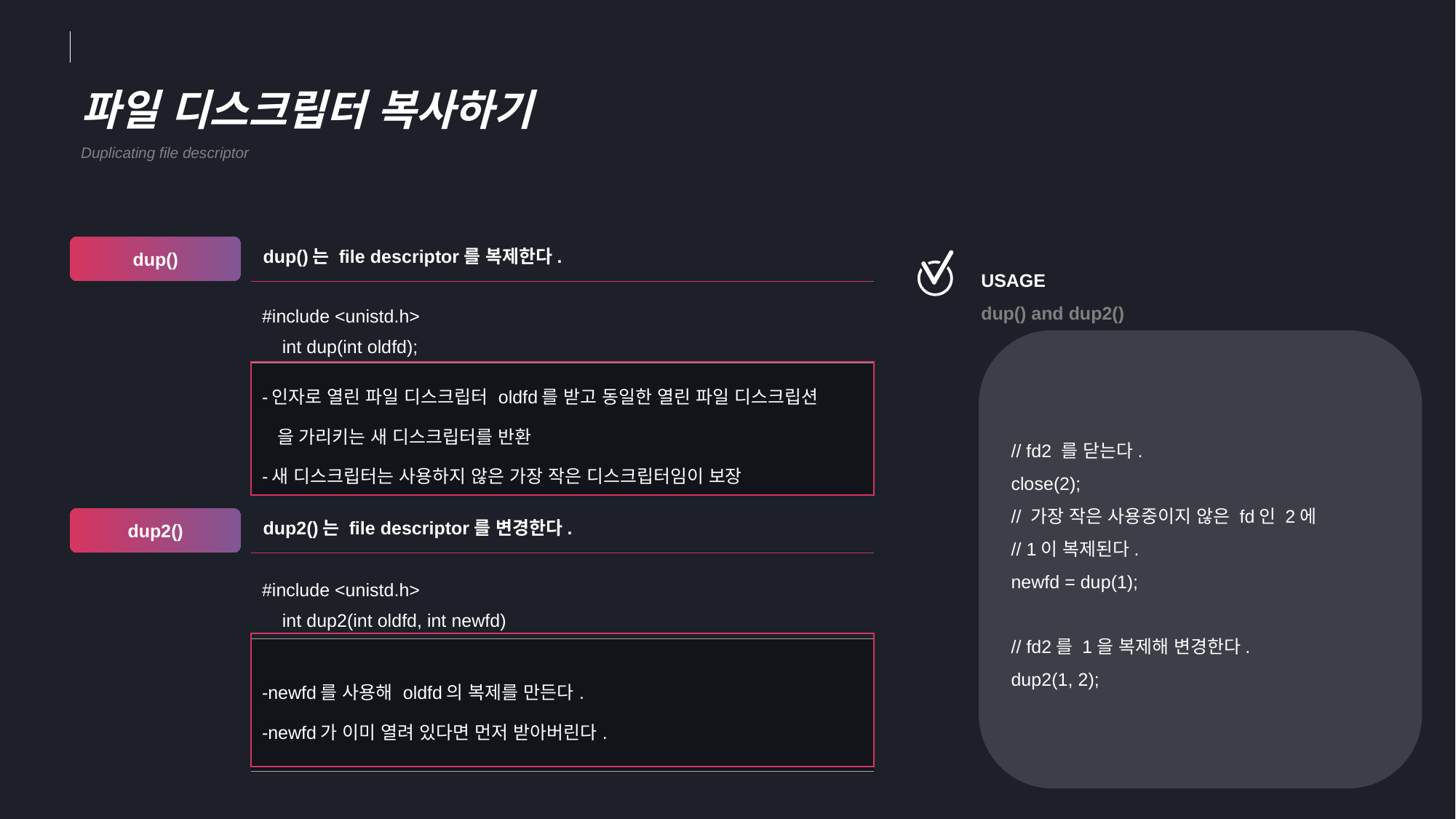

파일 디스크립터 복사하기
Duplicating file descriptor
dup()
dup()는 file descriptor를 복제한다.

USAGE
dup() and dup2()
| #include <unistd.h> int dup(int oldfd); |
| --- |
| -인자로 열린 파일 디스크립터 oldfd를 받고 동일한 열린 파일 디스크립션 을 가리키는 새 디스크립터를 반환 -새 디스크립터는 사용하지 않은 가장 작은 디스크립터임이 보장 |
// fd2 를 닫는다.
close(2);
// 가장 작은 사용중이지 않은 fd인 2에
// 1이 복제된다.
newfd = dup(1);

// fd2를 1을 복제해 변경한다.
dup2(1, 2);

dup2()
dup2()는 file descriptor를 변경한다.
| #include <unistd.h> int dup2(int oldfd, int newfd) |
| --- |
| -newfd를 사용해 oldfd의 복제를 만든다. -newfd가 이미 열려 있다면 먼저 받아버린다. |